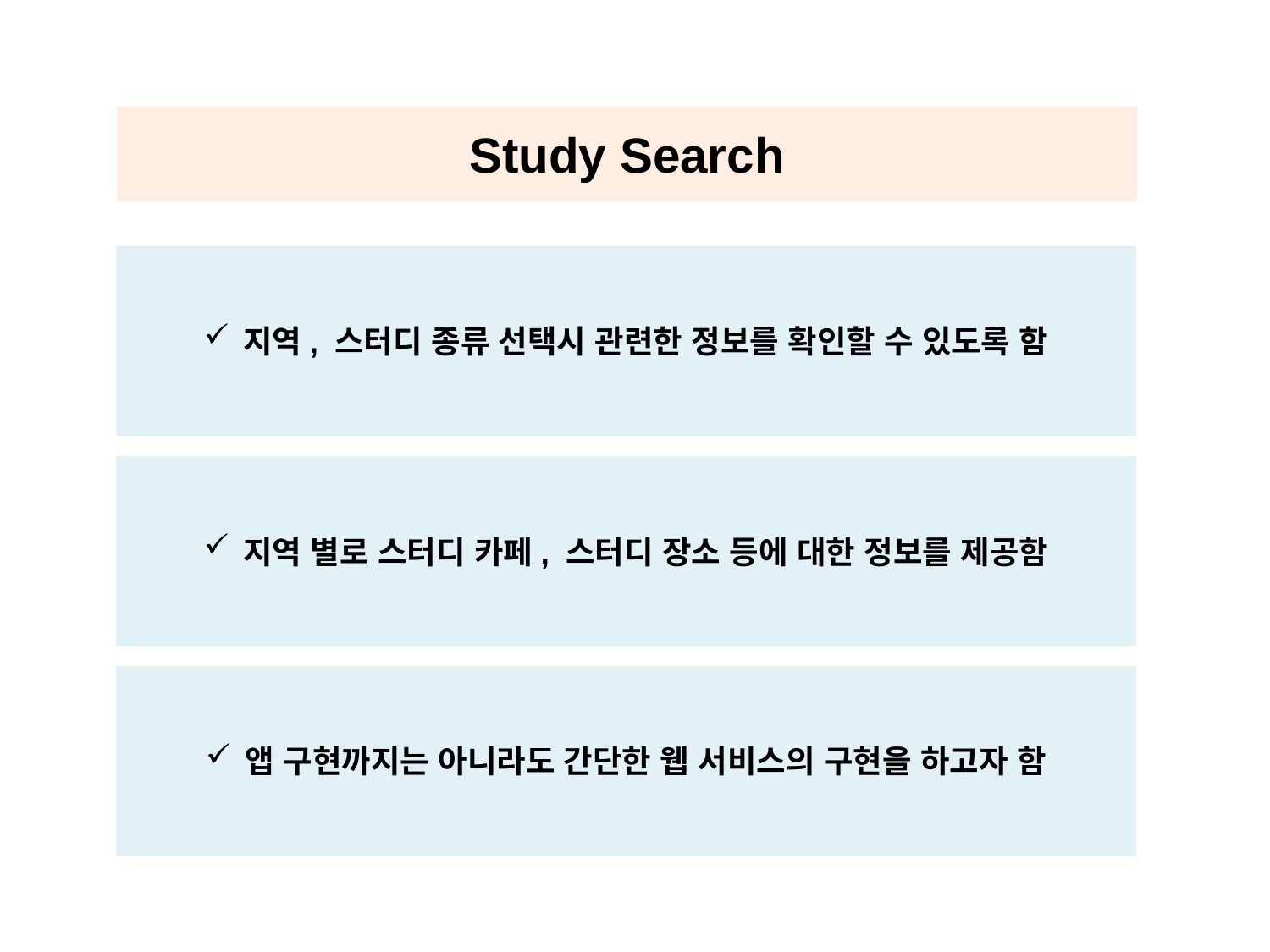

Study Search
지역, 스터디 종류 선택시 관련한 정보를 확인할 수 있도록 함
지역 별로 스터디 카페, 스터디 장소 등에 대한 정보를 제공함
앱 구현까지는 아니라도 간단한 웹 서비스의 구현을 하고자 함